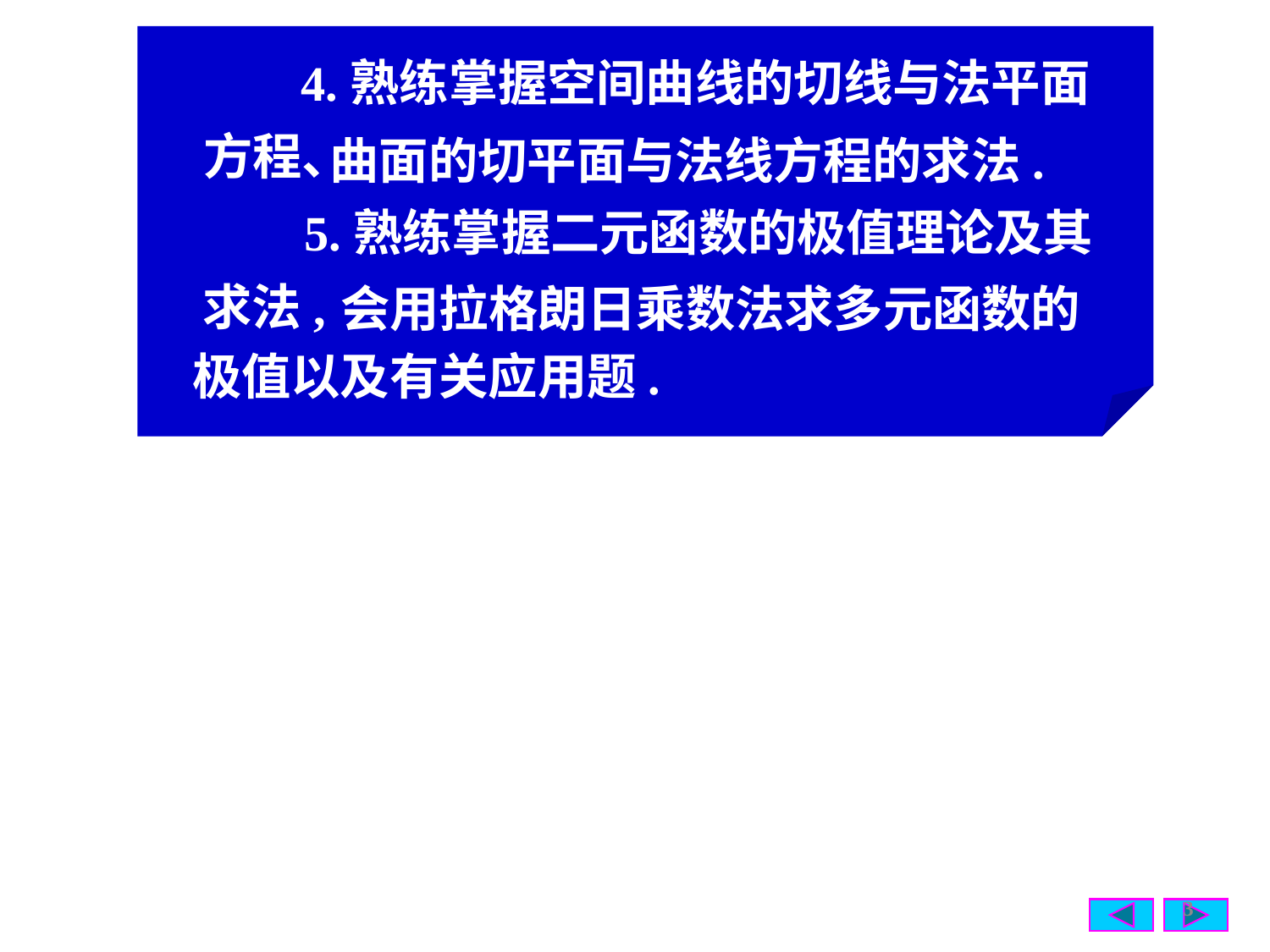

4.熟练掌握空间曲线的切线与法平面
曲面的切平面与法线方程的求法.
方程、
5.熟练掌握二元函数的极值理论及其
会用拉格朗日乘数法求多元函数的
求法,
极值以及有关应用题.
3